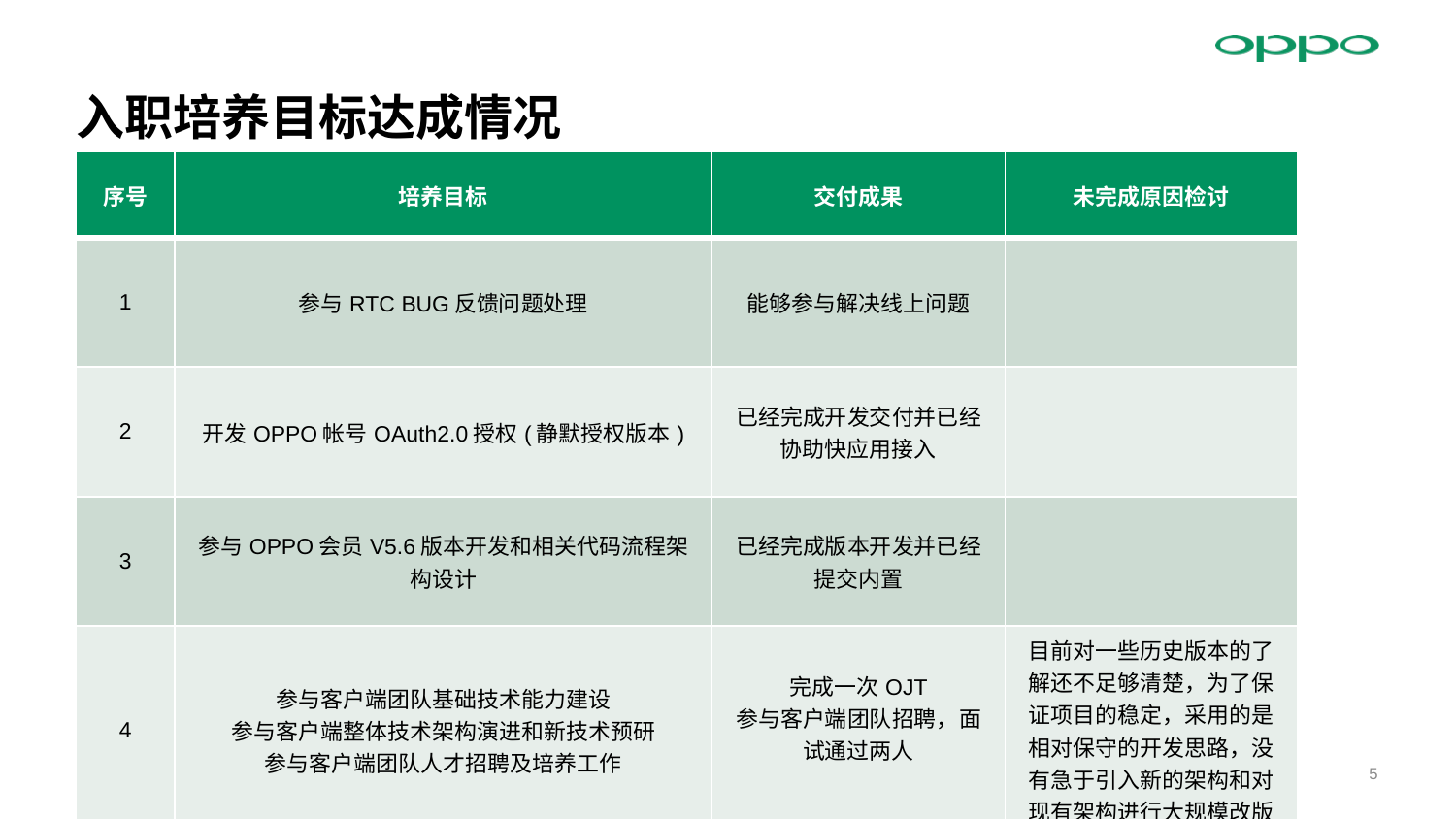

# 入职培养目标达成情况
| 序号 | 培养目标 | 交付成果 | 未完成原因检讨 |
| --- | --- | --- | --- |
| 1 | 参与RTC BUG反馈问题处理 | 能够参与解决线上问题 |  |
| 2 | 开发OPPO帐号OAuth2.0授权(静默授权版本) | 已经完成开发交付并已经协助快应用接入 |  |
| 3 | 参与OPPO会员V5.6版本开发和相关代码流程架构设计 | 已经完成版本开发并已经提交内置 |  |
| 4 | 参与客户端团队基础技术能力建设 参与客户端整体技术架构演进和新技术预研 参与客户端团队人才招聘及培养工作 | 完成一次OJT 参与客户端团队招聘，面试通过两人 | 目前对一些历史版本的了解还不足够清楚，为了保证项目的稳定，采用的是相对保守的开发思路，没有急于引入新的架构和对现有架构进行大规模改版 |